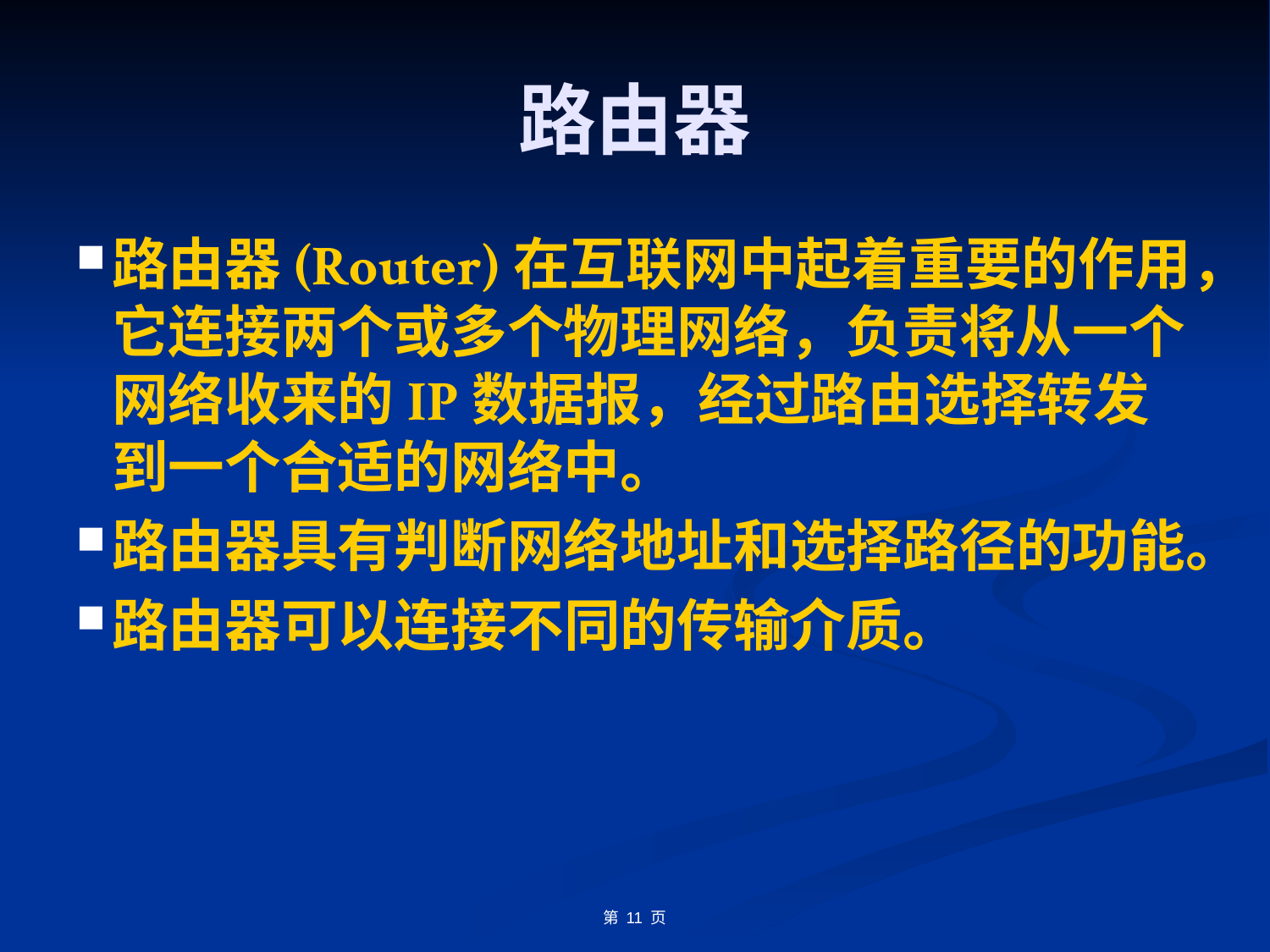

# 路由器
路由器(Router)在互联网中起着重要的作用，它连接两个或多个物理网络，负责将从一个网络收来的IP数据报，经过路由选择转发到一个合适的网络中。
路由器具有判断网络地址和选择路径的功能。
路由器可以连接不同的传输介质。
第 11 页